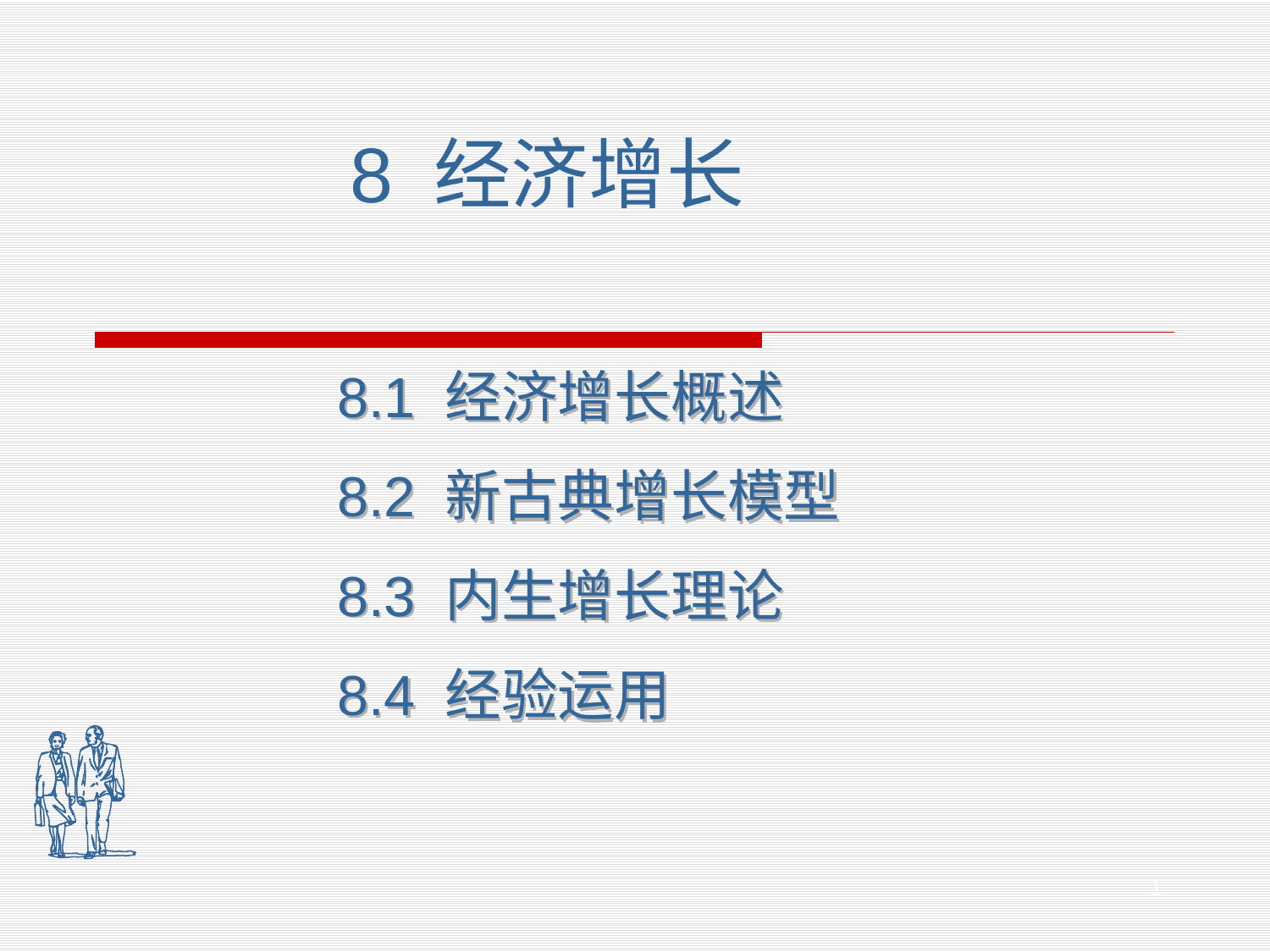

8 经济增长
8.1 经济增长概述
8.2 新古典增长模型
8.3 内生增长理论
8.4 经验运用

1